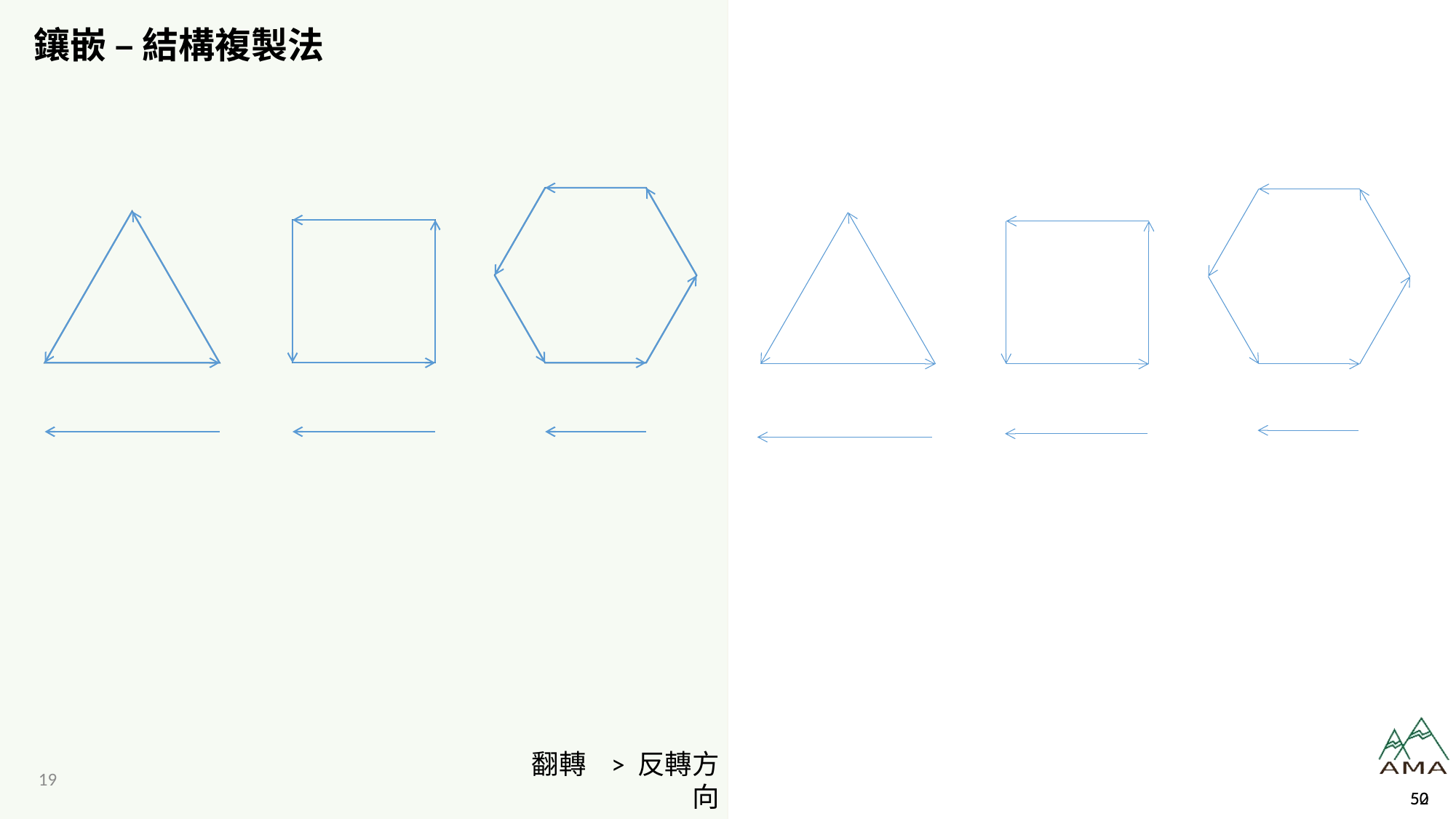

# 鑲嵌 – 結構複製法

翻轉   > 反轉方向
50
52